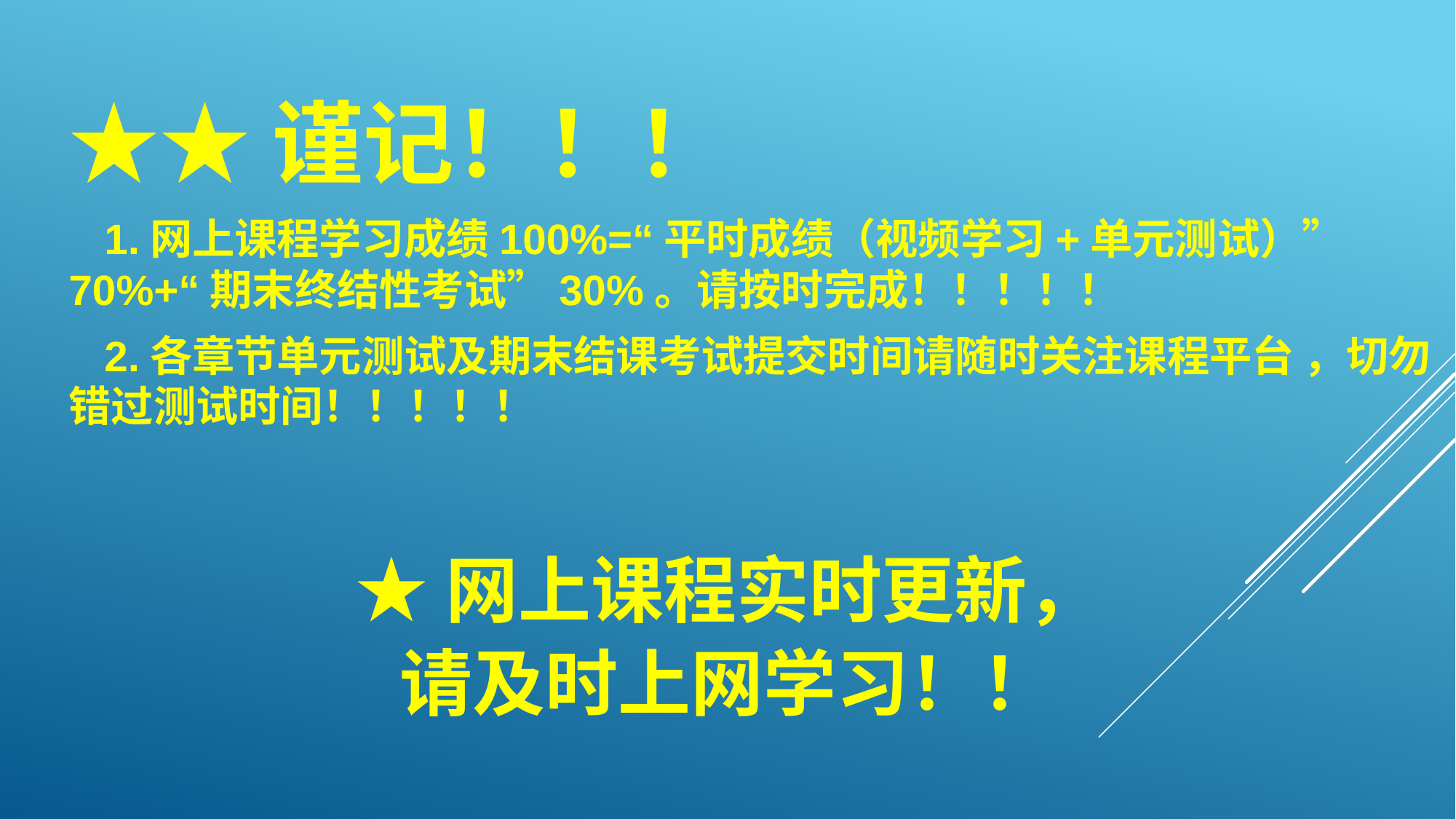

★★谨记！！！
   1.网上课程学习成绩100%=“平时成绩（视频学习+单元测试）” 70%+“期末终结性考试”30%。请按时完成！！！！！
   2.各章节单元测试及期末结课考试提交时间请随时关注课程平台 ，切勿错过测试时间！！！！！

★网上课程实时更新，
请及时上网学习！！